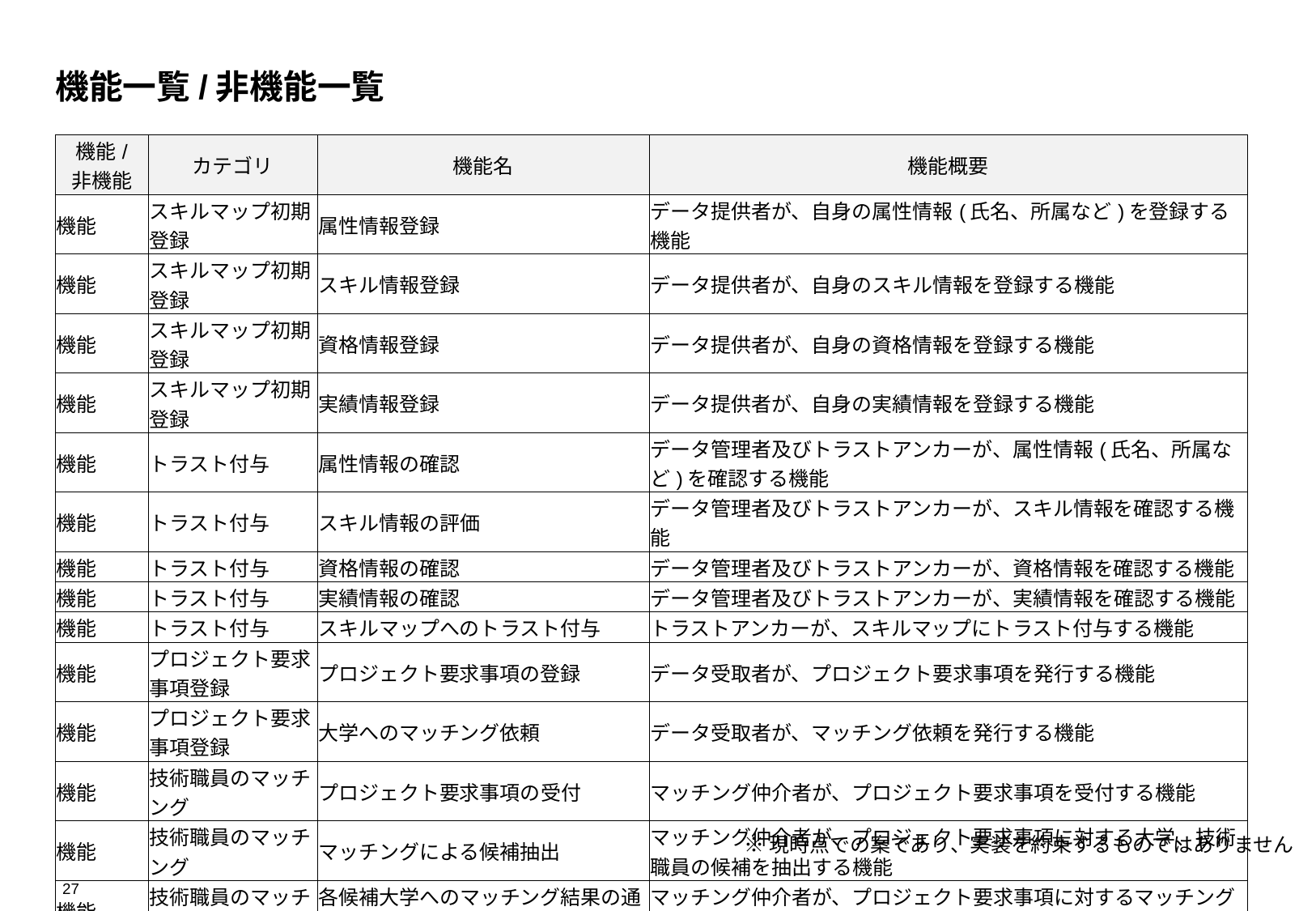

# 機能一覧/非機能一覧
| 機能/ 非機能 | カテゴリ | 機能名 | 機能概要 |
| --- | --- | --- | --- |
| 機能 | スキルマップ初期登録 | 属性情報登録 | データ提供者が、自身の属性情報(氏名、所属など)を登録する機能 |
| 機能 | スキルマップ初期登録 | スキル情報登録 | データ提供者が、自身のスキル情報を登録する機能 |
| 機能 | スキルマップ初期登録 | 資格情報登録 | データ提供者が、自身の資格情報を登録する機能 |
| 機能 | スキルマップ初期登録 | 実績情報登録 | データ提供者が、自身の実績情報を登録する機能 |
| 機能 | トラスト付与 | 属性情報の確認 | データ管理者及びトラストアンカーが、属性情報(氏名、所属など)を確認する機能 |
| 機能 | トラスト付与 | スキル情報の評価 | データ管理者及びトラストアンカーが、スキル情報を確認する機能 |
| 機能 | トラスト付与 | 資格情報の確認 | データ管理者及びトラストアンカーが、資格情報を確認する機能 |
| 機能 | トラスト付与 | 実績情報の確認 | データ管理者及びトラストアンカーが、実績情報を確認する機能 |
| 機能 | トラスト付与 | スキルマップへのトラスト付与 | トラストアンカーが、スキルマップにトラスト付与する機能 |
| 機能 | プロジェクト要求事項登録 | プロジェクト要求事項の登録 | データ受取者が、プロジェクト要求事項を発行する機能 |
| 機能 | プロジェクト要求事項登録 | 大学へのマッチング依頼 | データ受取者が、マッチング依頼を発行する機能 |
| 機能 | 技術職員のマッチング | プロジェクト要求事項の受付 | マッチング仲介者が、プロジェクト要求事項を受付する機能 |
| 機能 | 技術職員のマッチング | マッチングによる候補抽出 | マッチング仲介者が、プロジェクト要求事項に対する大学、技術職員の候補を抽出する機能 |
| 機能 | 技術職員のマッチング | 各候補大学へのマッチング結果の通知 | マッチング仲介者が、プロジェクト要求事項に対するマッチング結果を大学に通知する機能 |
| 機能 | 技術職員のマッチング | 候補大学内での技術職員の選定 | マッチング候補となった大学が、プロジェクト要求事項に対する技術職員を選定する機能 |
※現時点での案であり、実装を約束するものではありません
27